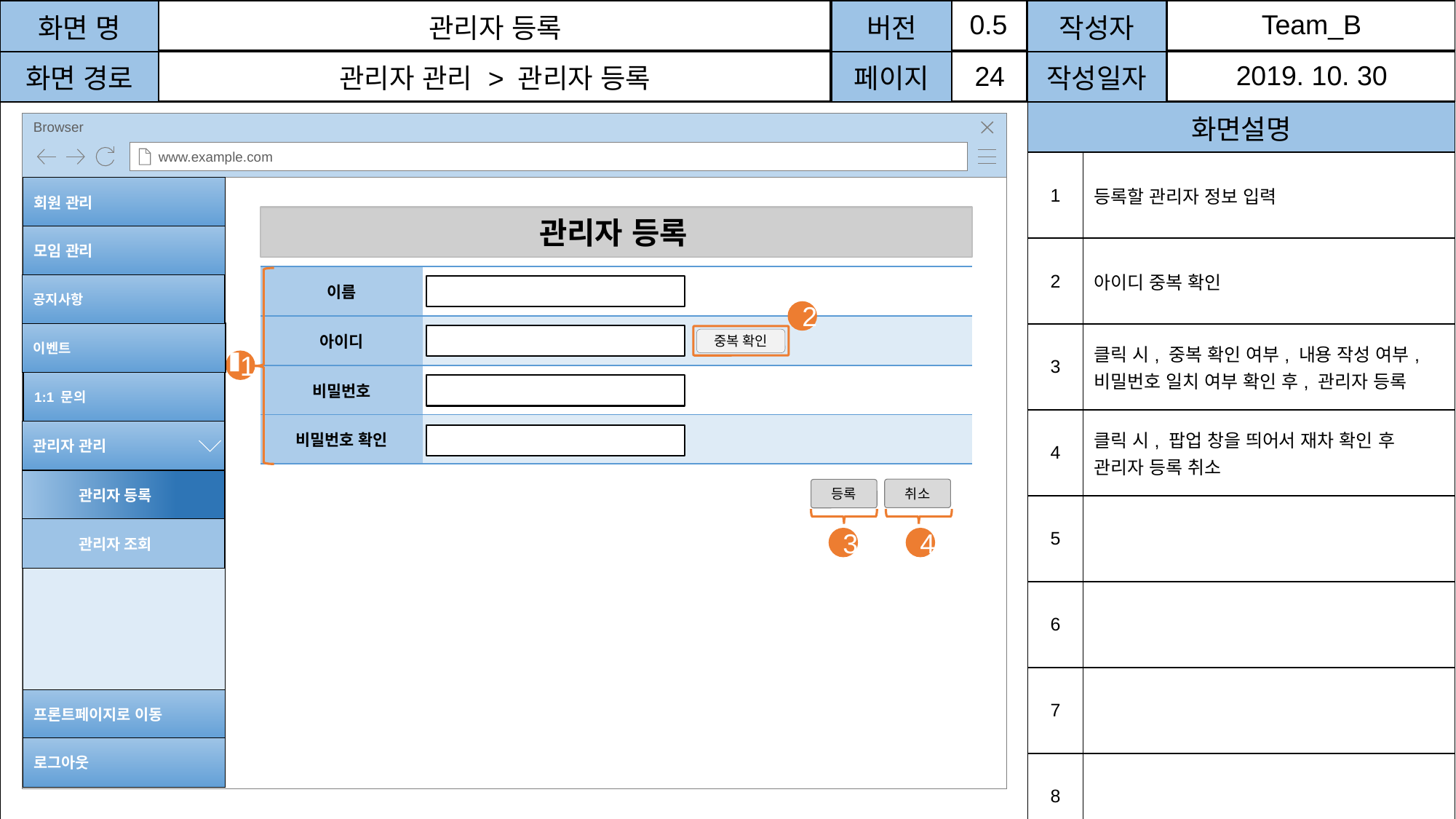

| 화면 명 | 관리자 등록 | 버전 |  | 작성자 |  |  |
| --- | --- | --- | --- | --- | --- | --- |
| 화면 경로 | 관리자 관리 > 관리자 등록 | 페이지 | 24 | 작성일자 |  |  |
|  |  |  |  | 화면설명 |  |  |
|  |  |  |  | 1 | 등록할 관리자 정보 입력 |  |
|  |  |  |  | 2 | 아이디 중복 확인 |  |
|  |  |  |  | 3 | 클릭 시, 중복 확인 여부, 내용 작성 여부, 비밀번호 일치 여부 확인 후, 관리자 등록 |  |
|  |  |  |  | 4 | 클릭 시, 팝업 창을 띄어서 재차 확인 후 관리자 등록 취소 |  |
|  |  |  |  | 5 |  |  |
|  |  |  |  | 6 |  |  |
|  |  |  |  | 7 |  |  |
|  |  |  |  | 8 |  |  |
Browser

www.example.com

회원 관리

프론트페이지로 이동
로그아웃
모임 관리
공지사항
이벤트
관리자 관리

관리자 등록
관리자 조회

1:1 문의

관리자 등록
| 이름 |  |
| --- | --- |
| 아이디 |  |
| 비밀번호 |  |
| 비밀번호 확인 |  |

1

2

중복 확인

취소
등록

3
4